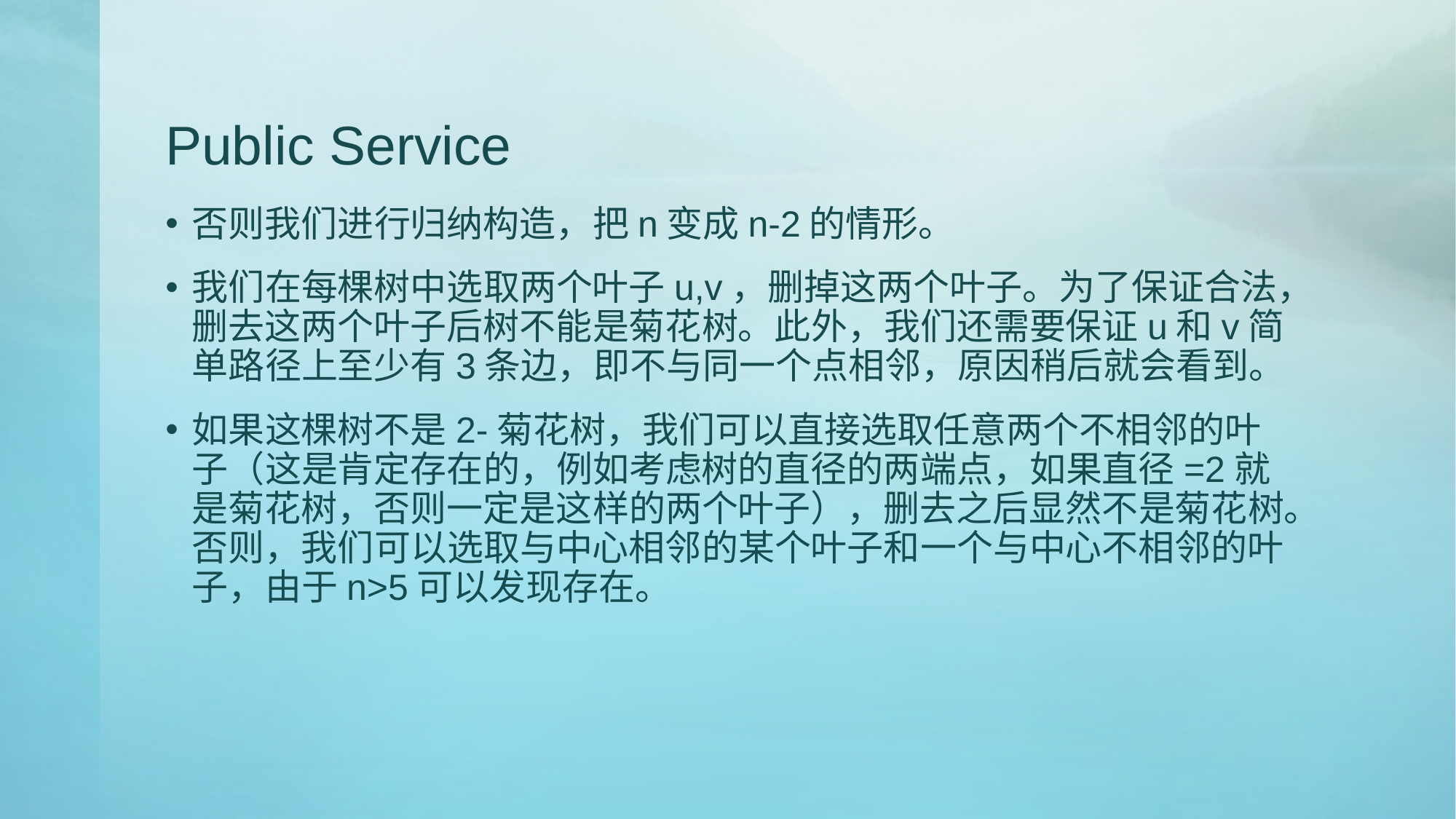

# Public Service
否则我们进行归纳构造，把n变成n-2的情形。
我们在每棵树中选取两个叶子u,v，删掉这两个叶子。为了保证合法，删去这两个叶子后树不能是菊花树。此外，我们还需要保证u和v简单路径上至少有3条边，即不与同一个点相邻，原因稍后就会看到。
如果这棵树不是2-菊花树，我们可以直接选取任意两个不相邻的叶子（这是肯定存在的，例如考虑树的直径的两端点，如果直径=2就是菊花树，否则一定是这样的两个叶子），删去之后显然不是菊花树。否则，我们可以选取与中心相邻的某个叶子和一个与中心不相邻的叶子，由于n>5可以发现存在。